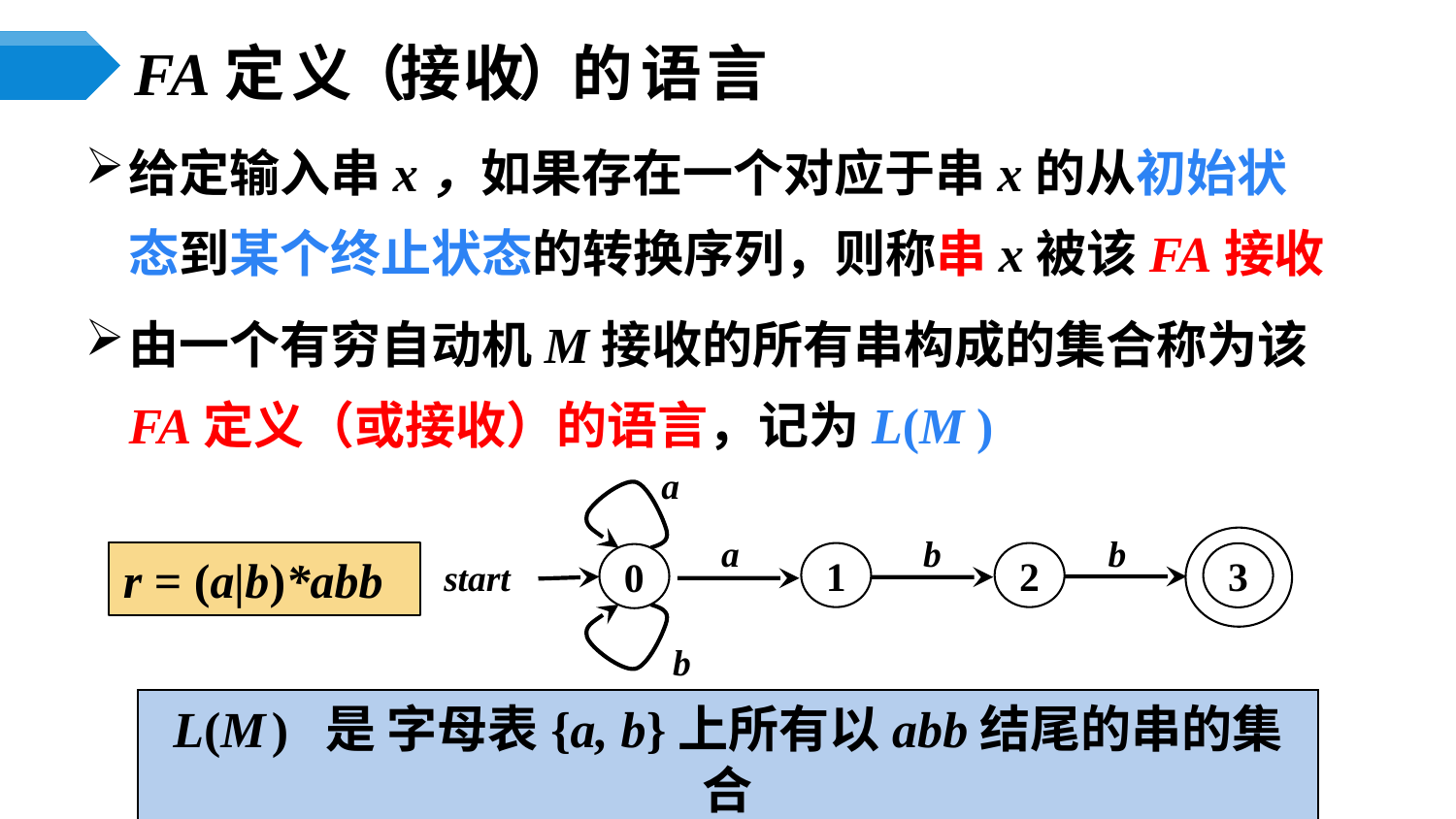

# FA定义（接 收）的 语言
给定输入串x，如果存在一个对应于串x的从初始状态到某个终止状态的转换序列，则称串x被该FA接收
由一个有穷自动机M接收的所有串构成的集合称为该FA定义（或接收）的语言，记为L(M )
a

3
0
start

a
b
b
1
2

b
r = (a|b)*abb
L(M) 是 字母表{a, b}上所有以abb结尾的串的集合